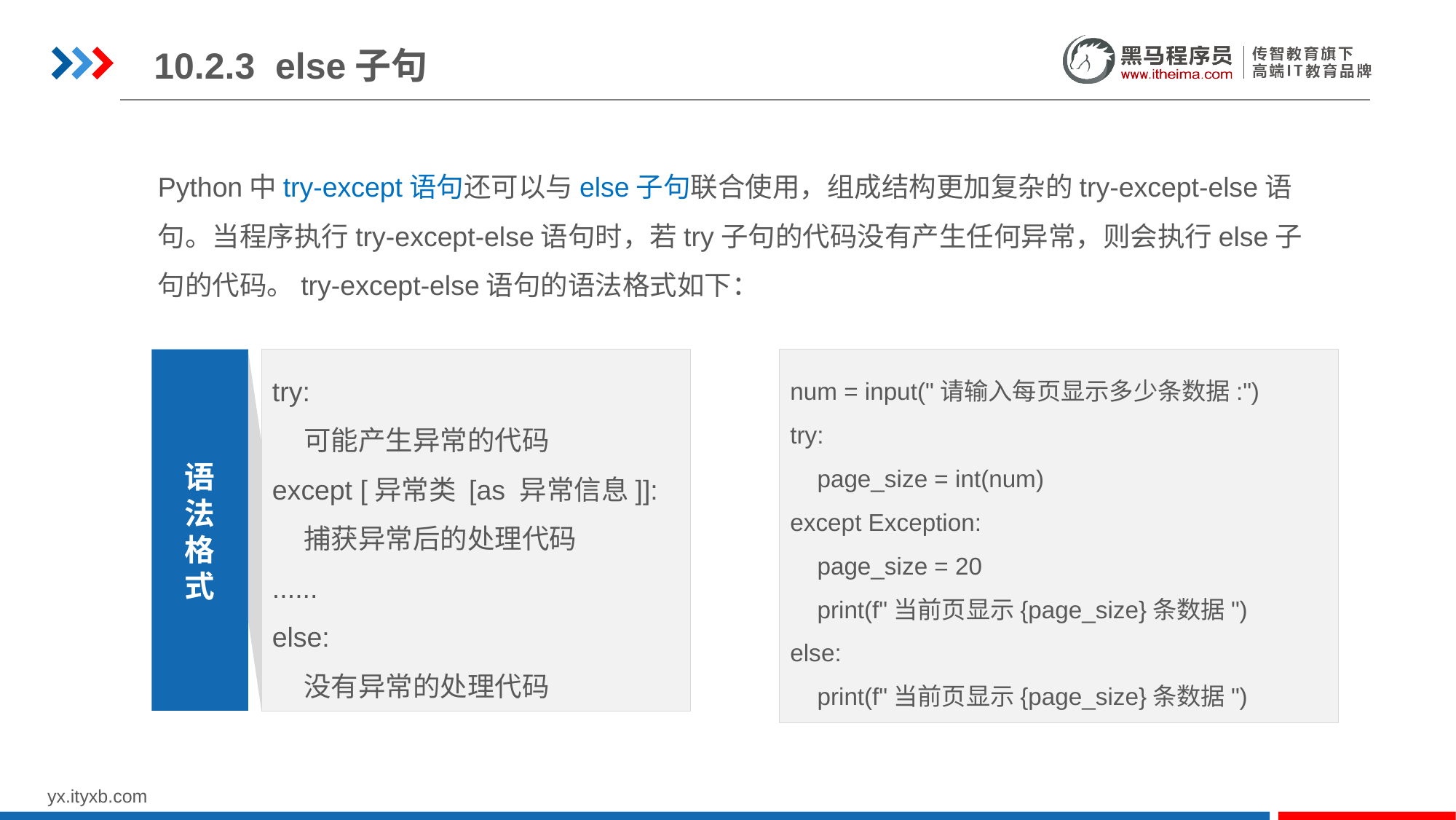

10.2.3  else子句
Python中try-except语句还可以与else子句联合使用，组成结构更加复杂的try-except-else语句。当程序执行try-except-else语句时，若try子句的代码没有产生任何异常，则会执行else子句的代码。try-except-else语句的语法格式如下：

try:
    可能产生异常的代码
except [异常类 [as 异常信息]]:
    捕获异常后的处理代码
......
else:
    没有异常的处理代码

语
法
格
式
num = input("请输入每页显示多少条数据:")
try:
    page_size = int(num)
except Exception:
    page_size = 20
    print(f"当前页显示{page_size}条数据")
else:
    print(f"当前页显示{page_size}条数据")